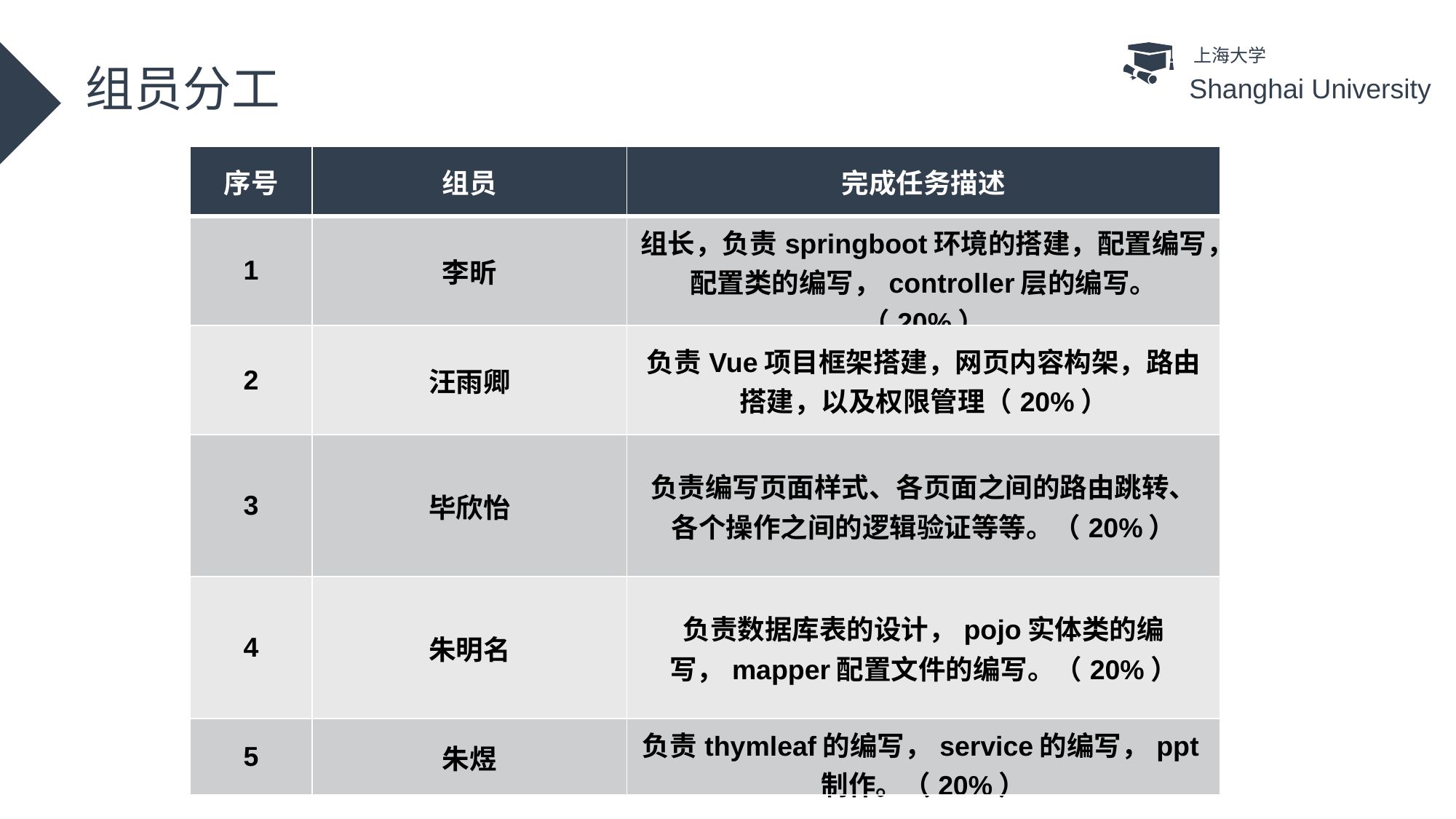

上海大学

组员分工

Shanghai University
| 序号 | 组员 | 完成任务描述 |
| --- | --- | --- |
| 1 | 李昕 | 组长，负责springboot环境的搭建，配置编写，配置类的编写，controller层的编写。（20%） |
| 2 | 汪雨卿 | 负责Vue项目框架搭建，网页内容构架，路由搭建，以及权限管理（20%） |
| 3 | 毕欣怡 | 负责编写页面样式、各页面之间的路由跳转、各个操作之间的逻辑验证等等。（20%） |
| 4 | 朱明名 | 负责数据库表的设计，pojo实体类的编写，mapper配置文件的编写。（20%） |
| 5 | 朱煜 | 负责thymleaf的编写，service的编写，ppt制作。（20%） |